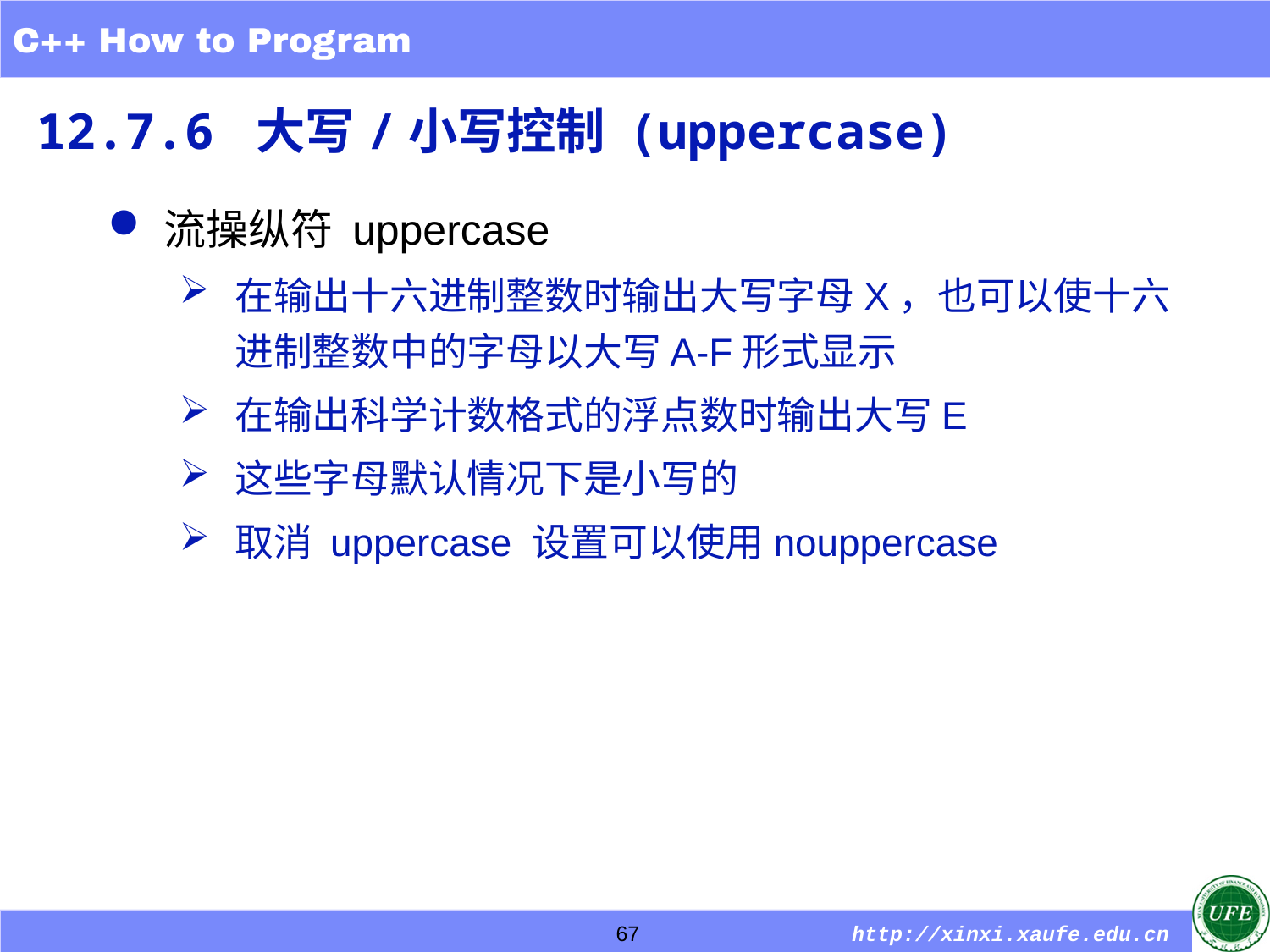

# 12.7.6 大写/小写控制 (uppercase)
流操纵符 uppercase
在输出十六进制整数时输出大写字母X，也可以使十六进制整数中的字母以大写A-F形式显示
在输出科学计数格式的浮点数时输出大写E
这些字母默认情况下是小写的
取消 uppercase 设置可以使用nouppercase
67